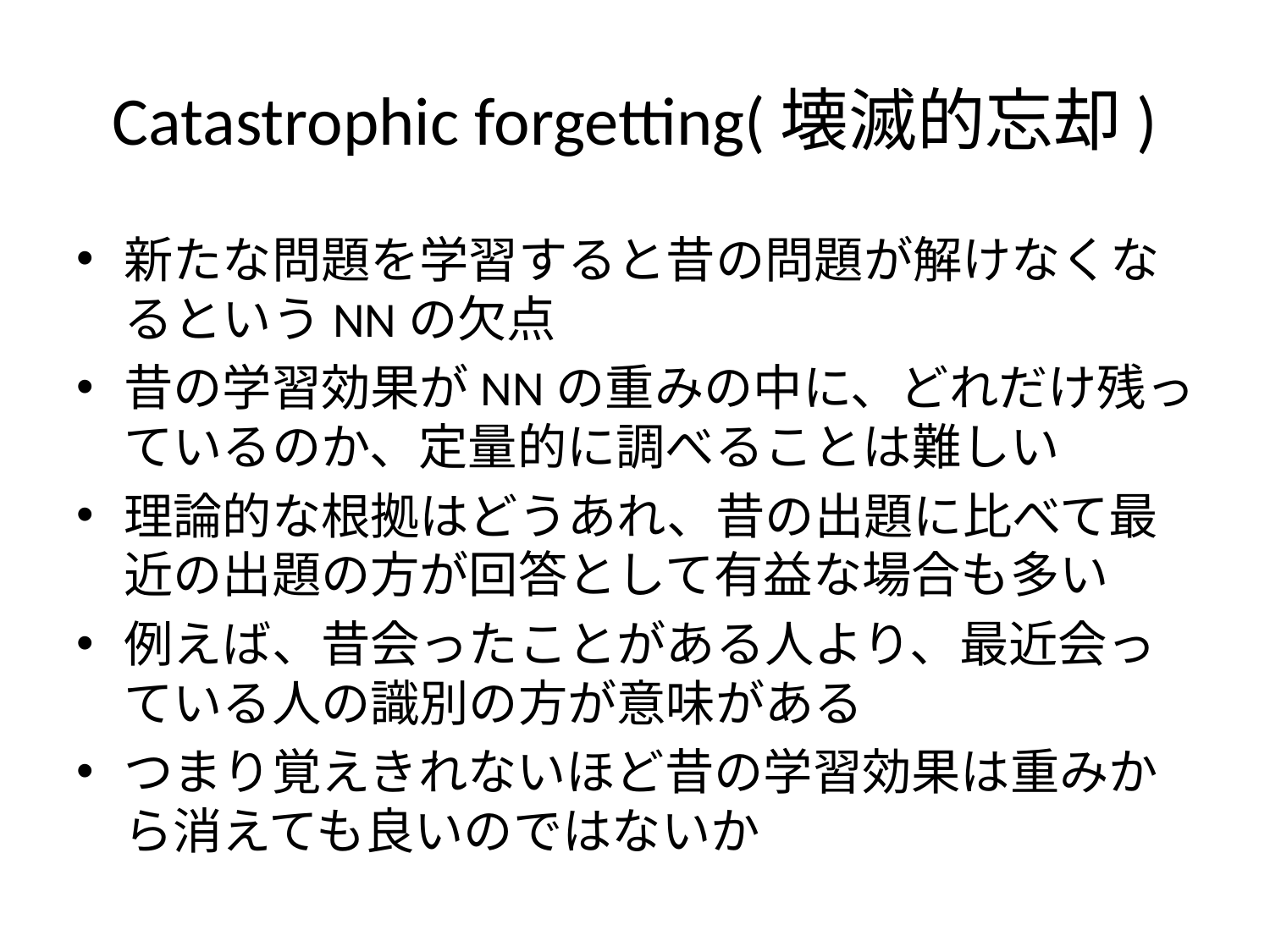

# Catastrophic forgetting(壊滅的忘却)
新たな問題を学習すると昔の問題が解けなくなるというNNの欠点
昔の学習効果がNNの重みの中に、どれだけ残っているのか、定量的に調べることは難しい
理論的な根拠はどうあれ、昔の出題に比べて最近の出題の方が回答として有益な場合も多い
例えば、昔会ったことがある人より、最近会っている人の識別の方が意味がある
つまり覚えきれないほど昔の学習効果は重みから消えても良いのではないか